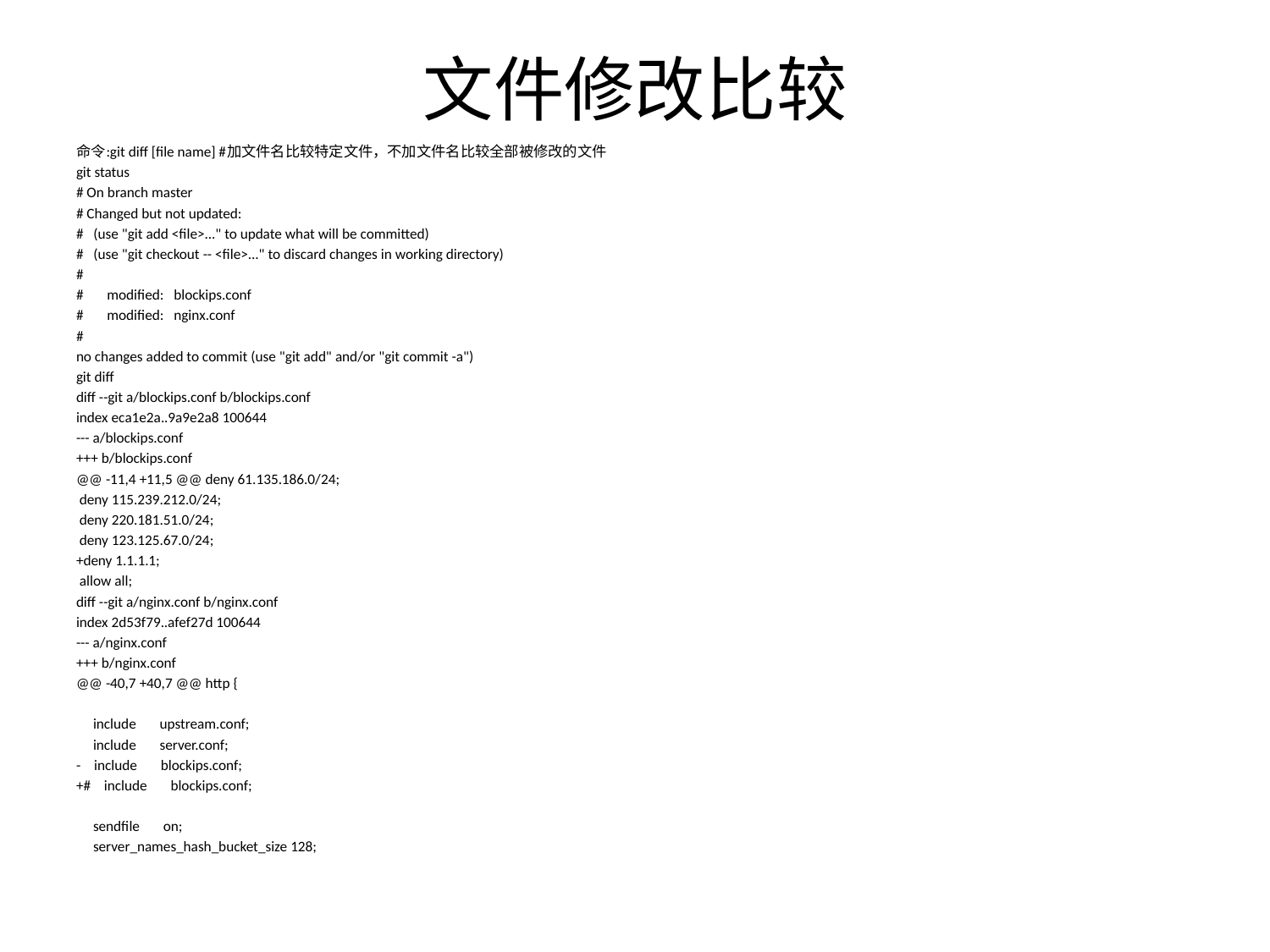

# 文件修改比较
命令:git diff [file name] #加文件名比较特定文件，不加文件名比较全部被修改的文件
git status
# On branch master
# Changed but not updated:
#   (use "git add <file>..." to update what will be committed)
#   (use "git checkout -- <file>..." to discard changes in working directory)
#
#       modified:   blockips.conf
#       modified:   nginx.conf
#
no changes added to commit (use "git add" and/or "git commit -a")
git diff
diff --git a/blockips.conf b/blockips.conf
index eca1e2a..9a9e2a8 100644
--- a/blockips.conf
+++ b/blockips.conf
@@ -11,4 +11,5 @@ deny 61.135.186.0/24;
 deny 115.239.212.0/24;
 deny 220.181.51.0/24;
 deny 123.125.67.0/24;
+deny 1.1.1.1;
 allow all;
diff --git a/nginx.conf b/nginx.conf
index 2d53f79..afef27d 100644
--- a/nginx.conf
+++ b/nginx.conf
@@ -40,7 +40,7 @@ http {

     include       upstream.conf;
     include       server.conf;
-    include       blockips.conf;
+#    include       blockips.conf;

     sendfile       on;
     server_names_hash_bucket_size 128;